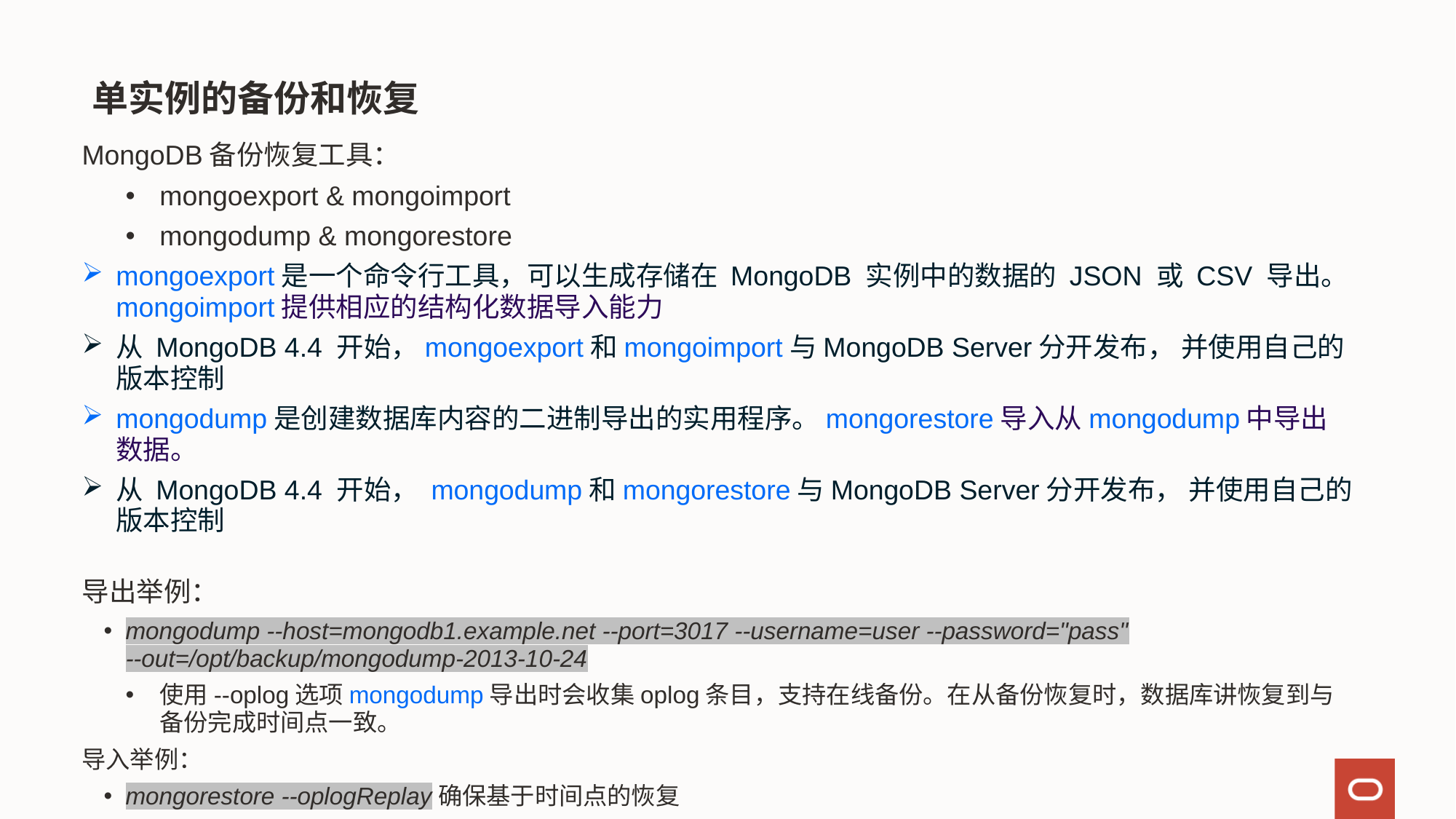

# 单实例的备份和恢复
MongoDB备份恢复工具：
mongoexport & mongoimport
mongodump & mongorestore
mongoexport是一个命令行工具，可以生成存储在 MongoDB 实例中的数据的 JSON 或 CSV 导出。mongoimport提供相应的结构化数据导入能力
从 MongoDB 4.4 开始，mongoexport和mongoimport与MongoDB Server分开发布， 并使用自己的版本控制
mongodump是创建数据库内容的二进制导出的实用程序。mongorestore导入从mongodump中导出数据。
从 MongoDB 4.4 开始， mongodump和mongorestore与MongoDB Server分开发布， 并使用自己的版本控制
导出举例：
mongodump --host=mongodb1.example.net --port=3017 --username=user --password="pass" --out=/opt/backup/mongodump-2013-10-24
使用--oplog选项mongodump导出时会收集oplog条目，支持在线备份。在从备份恢复时，数据库讲恢复到与备份完成时间点一致。
导入举例：
mongorestore --oplogReplay确保基于时间点的恢复